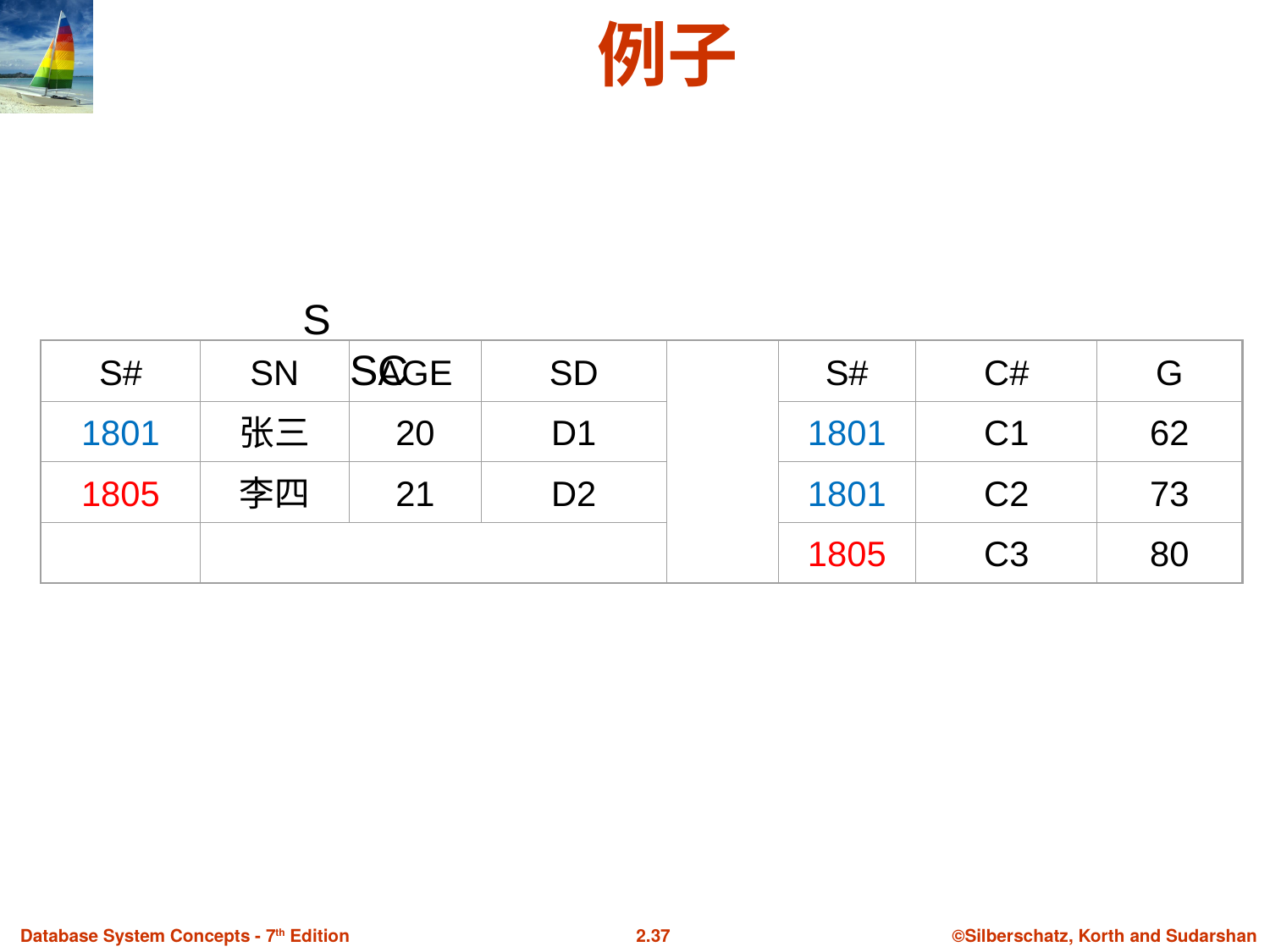

# 例子
S                                                                     SC

S#

SN

AGE

SD

S#

C#

G

1801

张三

20

D1

1801

C1

62

1805

李四

21

D2

1801

C2

73

1805

C3

80